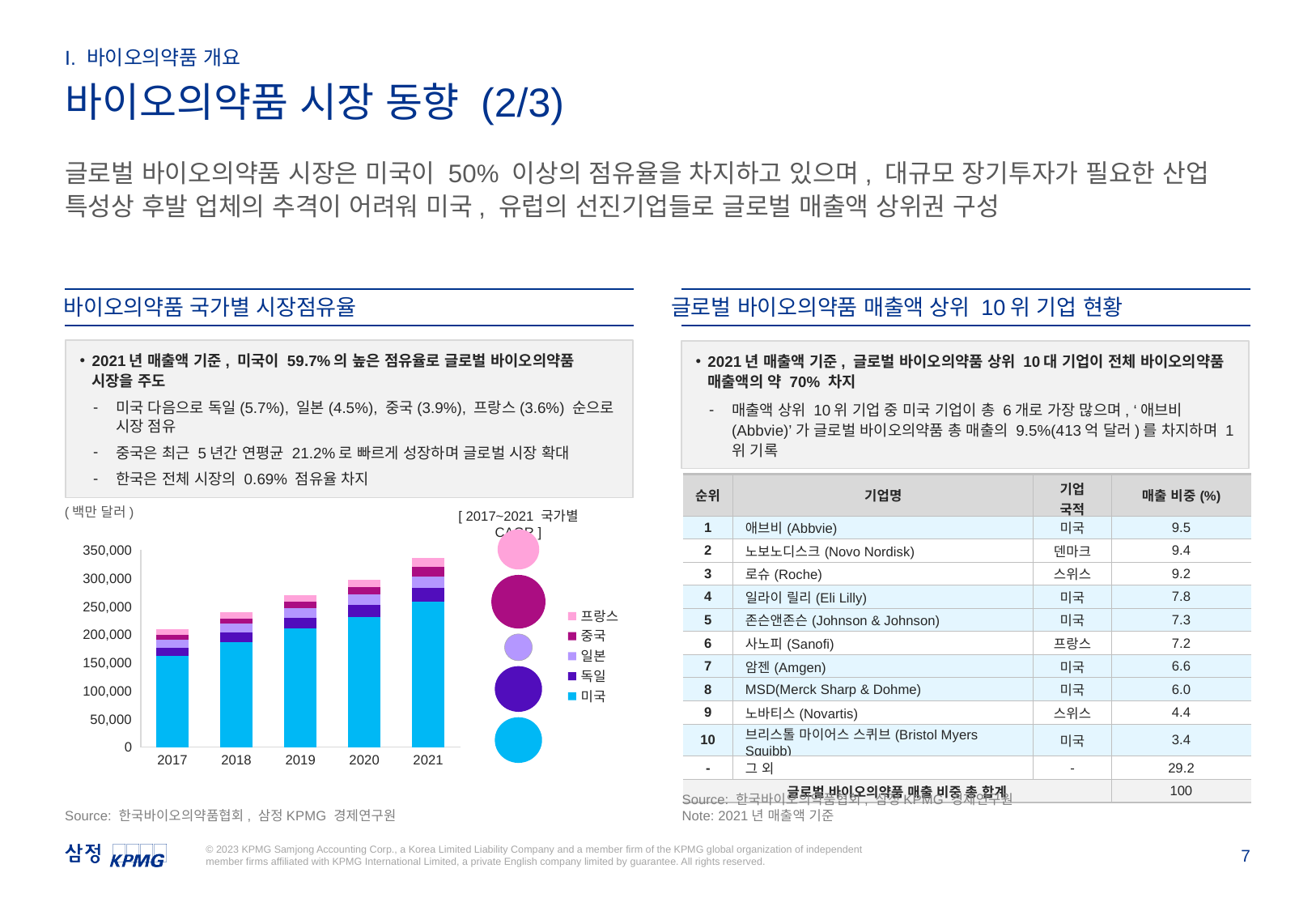

I. 바이오의약품 개요
바이오의약품 시장 동향 (2/3)
글로벌 바이오의약품 시장은 미국이 50% 이상의 점유율을 차지하고 있으며, 대규모 장기투자가 필요한 산업 특성상 후발 업체의 추격이 어려워 미국, 유럽의 선진기업들로 글로벌 매출액 상위권 구성
바이오의약품 국가별 시장점유율
글로벌 바이오의약품 매출액 상위 10위 기업 현황
2021년 매출액 기준, 미국이 59.7%의 높은 점유율로 글로벌 바이오의약품 시장을 주도
미국 다음으로 독일(5.7%), 일본(4.5%), 중국(3.9%), 프랑스(3.6%) 순으로 시장 점유
중국은 최근 5년간 연평균 21.2%로 빠르게 성장하며 글로벌 시장 확대
한국은 전체 시장의 0.69% 점유율 차지
2021년 매출액 기준, 글로벌 바이오의약품 상위 10대 기업이 전체 바이오의약품 매출액의 약 70% 차지
매출액 상위 10위 기업 중 미국 기업이 총 6개로 가장 많으며, ‘애브비(Abbvie)’가 글로벌 바이오의약품 총 매출의 9.5%(413억 달러)를 차지하며 1위 기록
| 순위 | 기업명 | 기업 국적 | 매출 비중(%) |
| --- | --- | --- | --- |
| 1 | 애브비(Abbvie) | 미국 | 9.5 |
| 2 | 노보노디스크(Novo Nordisk) | 덴마크 | 9.4 |
| 3 | 로슈(Roche) | 스위스 | 9.2 |
| 4 | 일라이 릴리(Eli Lilly) | 미국 | 7.8 |
| 5 | 존슨앤존슨(Johnson & Johnson) | 미국 | 7.3 |
| 6 | 사노피(Sanofi) | 프랑스 | 7.2 |
| 7 | 암젠(Amgen) | 미국 | 6.6 |
| 8 | MSD(Merck Sharp & Dohme) | 미국 | 6.0 |
| 9 | 노바티스(Novartis) | 스위스 | 4.4 |
| 10 | 브리스톨 마이어스 스퀴브(Bristol Myers Squibb) | 미국 | 3.4 |
| - | 그 외 | - | 29.2 |
| 글로벌 바이오의약품 매출 비중 총 합계 |  |  | 100 |
(백만 달러)
[ 2017~2021 국가별 CAGR ]
12.4%
21.2%
8%
12.5%
12.5%

### Chart

| Category | 미국 | 독일 | 일본 | 중국 | 프랑스 |
|---|---|---|---|---|---|
| 2017 | 161426.0 | 15422.0 | 14347.0 | 7816.0 | 9928.0 |
| 2018 | 185861.0 | 17870.0 | 15663.0 | 8820.0 | 11127.0 |
| 2019 | 211264.0 | 18882.0 | 17505.0 | 11111.0 | 11793.0 |
| 2020 | 230932.0 | 21807.0 | 18773.0 | 12947.0 | 13440.0 |
| 2021 | 259003.0 | 24684.0 | 19532.0 | 16888.0 | 15841.0 |
Source: 한국바이오의약품협회, 삼정KPMG 경제연구원
Note: 2021년 매출액 기준
Source: 한국바이오의약품협회, 삼정KPMG 경제연구원